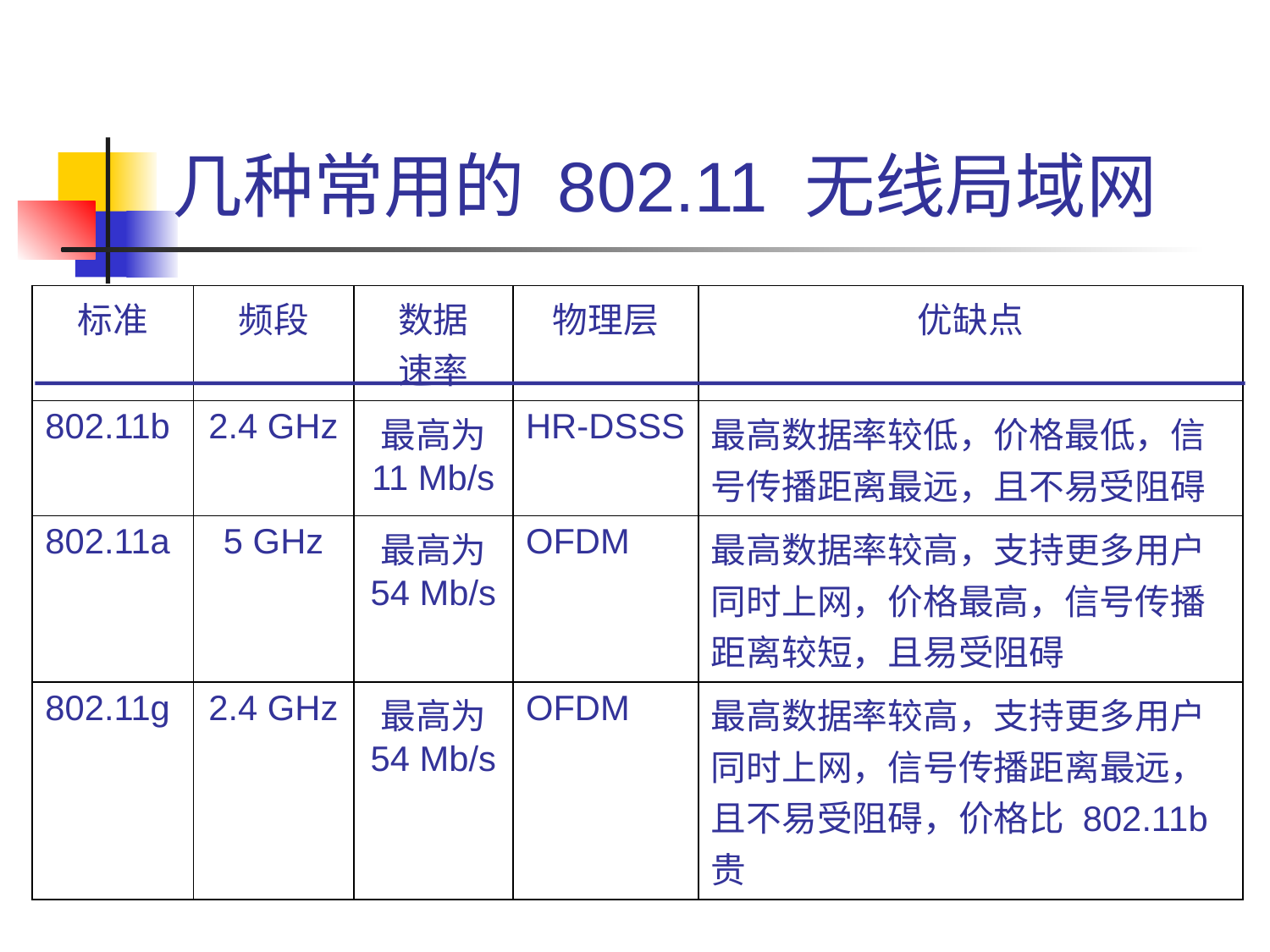

# 几种常用的 802.11 无线局域网
| 标准 | 频段 | 数据 速率 | 物理层 | 优缺点 |
| --- | --- | --- | --- | --- |
| 802.11b | 2.4 GHz | 最高为 11 Mb/s | HR-DSSS | 最高数据率较低，价格最低，信 号传播距离最远，且不易受阻碍 |
| 802.11a | 5 GHz | 最高为 54 Mb/s | OFDM | 最高数据率较高，支持更多用户 同时上网，价格最高，信号传播 距离较短，且易受阻碍 |
| 802.11g | 2.4 GHz | 最高为 54 Mb/s | OFDM | 最高数据率较高，支持更多用户 同时上网，信号传播距离最远， 且不易受阻碍，价格比 802.11b 贵 |